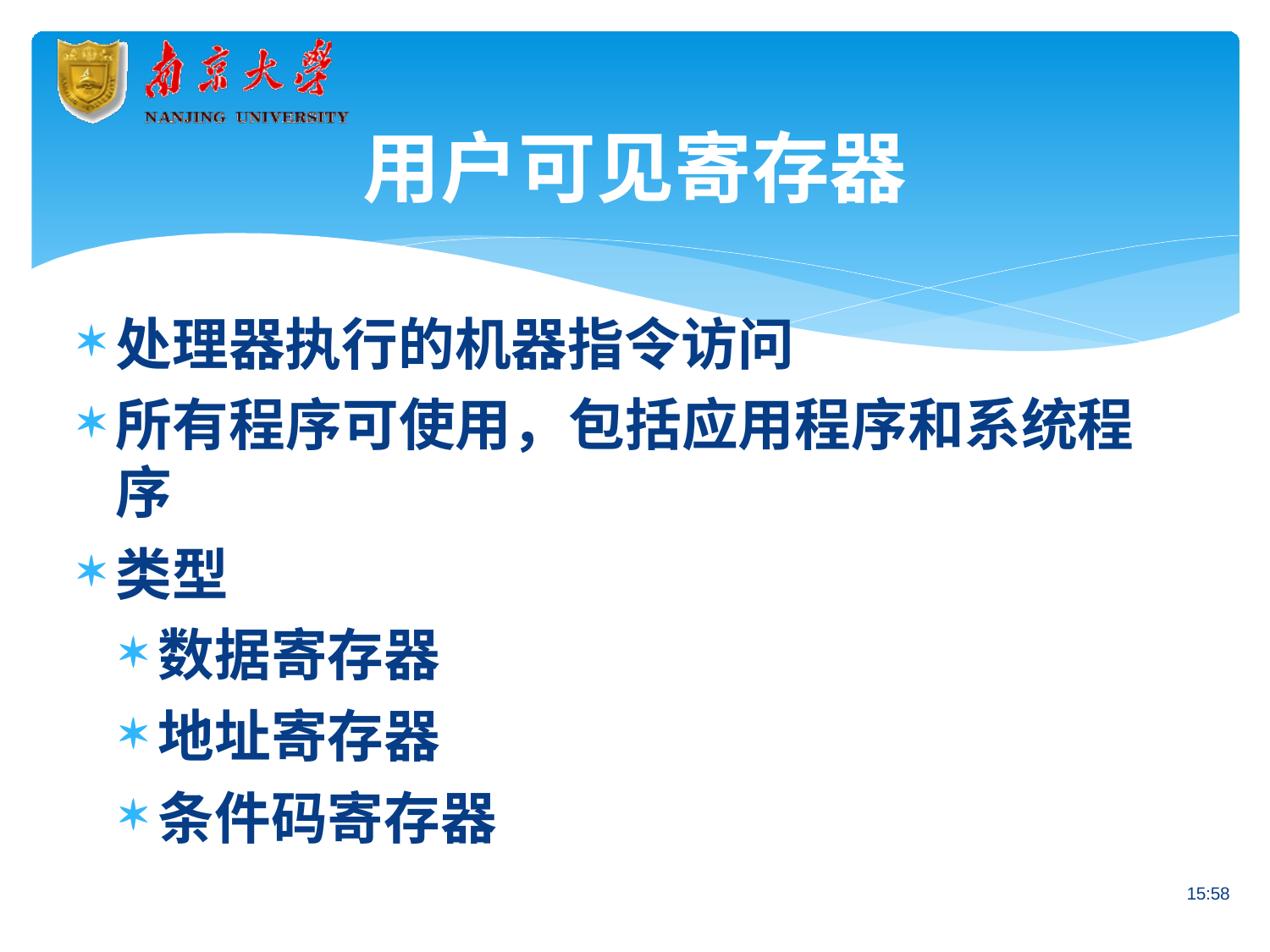

# 用户可见寄存器
处理器执行的机器指令访问
所有程序可使用，包括应用程序和系统程序
类型
数据寄存器
地址寄存器
条件码寄存器
15:58